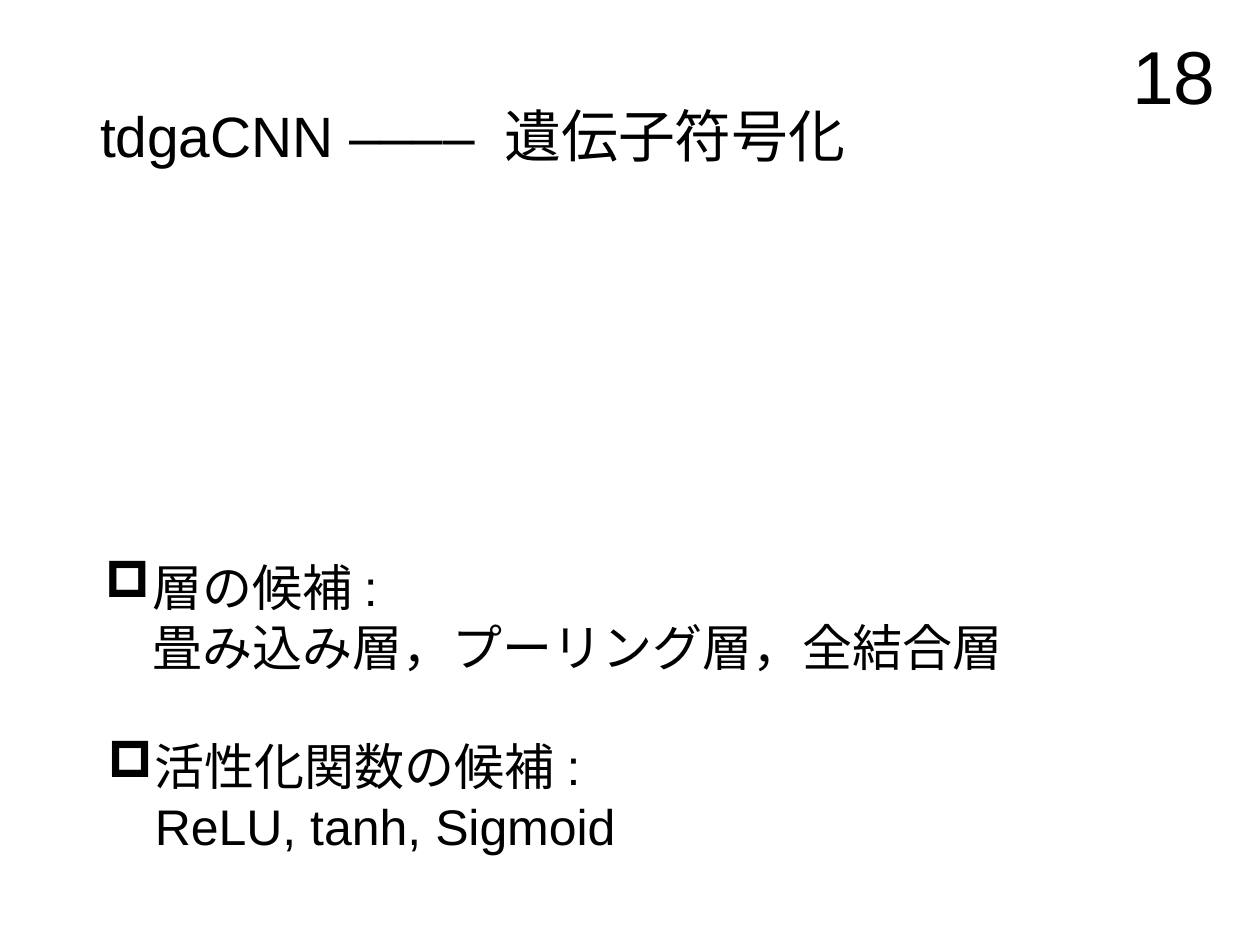

# tdgaCNN –––– 遺伝子符号化
18
層の候補:
畳み込み層，プーリング層，全結合層
活性化関数の候補:
ReLU, tanh, Sigmoid